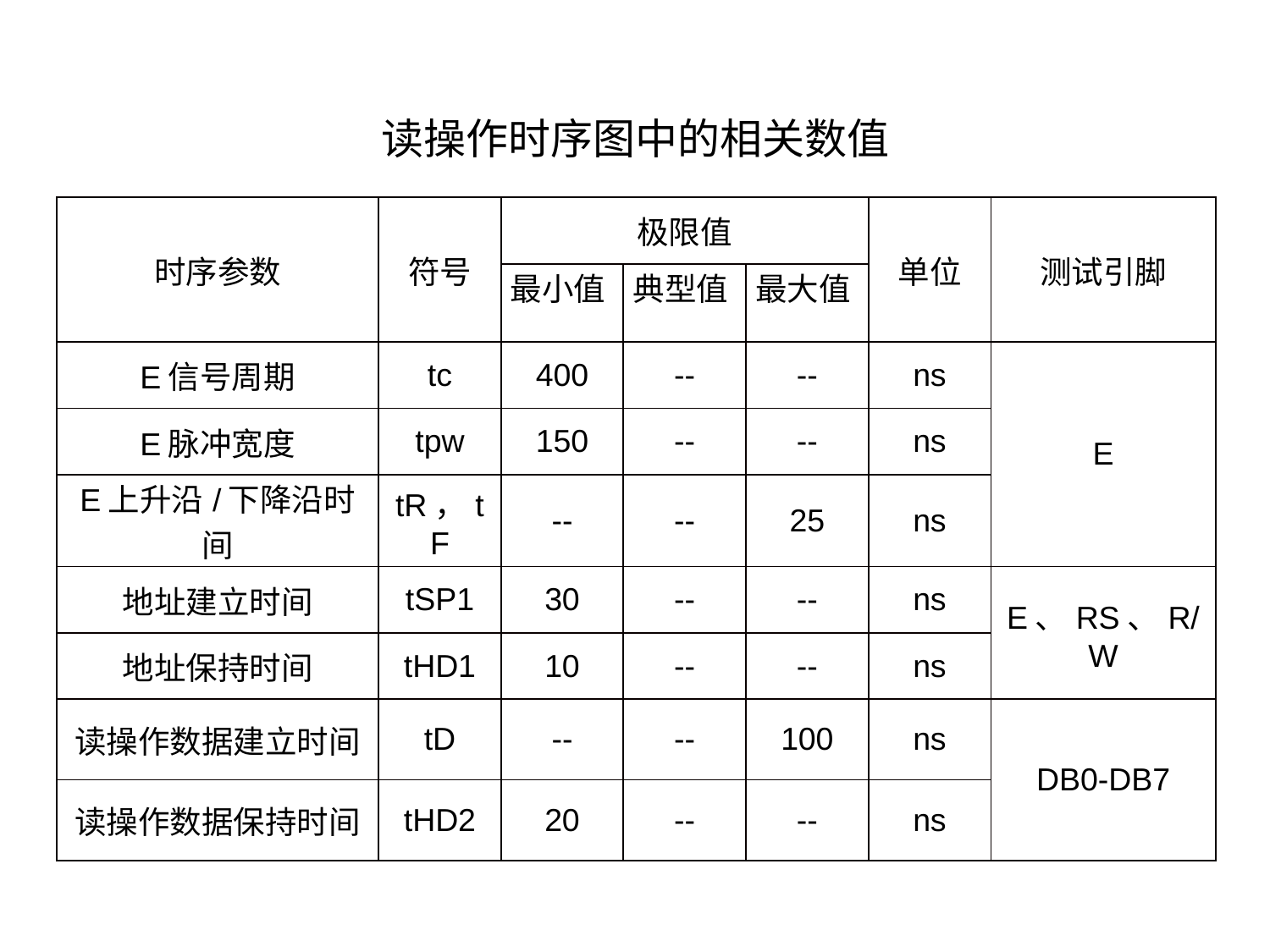

读操作时序图中的相关数值
| 时序参数 | 符号 | 极限值 |  |  | 单位 | 测试引脚 |
| --- | --- | --- | --- | --- | --- | --- |
|  |  | 最小值 | 典型值 | 最大值 |  |  |
| E信号周期 | tc | 400 | -- | -- | ns | E |
| E脉冲宽度 | tpw | 150 | -- | -- | ns |  |
| E上升沿/下降沿时间 | tR，tF | -- | -- | 25 | ns |  |
| 地址建立时间 | tSP1 | 30 | -- | -- | ns | E、RS、R/W |
| 地址保持时间 | tHD1 | 10 | -- | -- | ns |  |
| 读操作数据建立时间 | tD | -- | -- | 100 | ns | DB0-DB7 |
| 读操作数据保持时间 | tHD2 | 20 | -- | -- | ns |  |